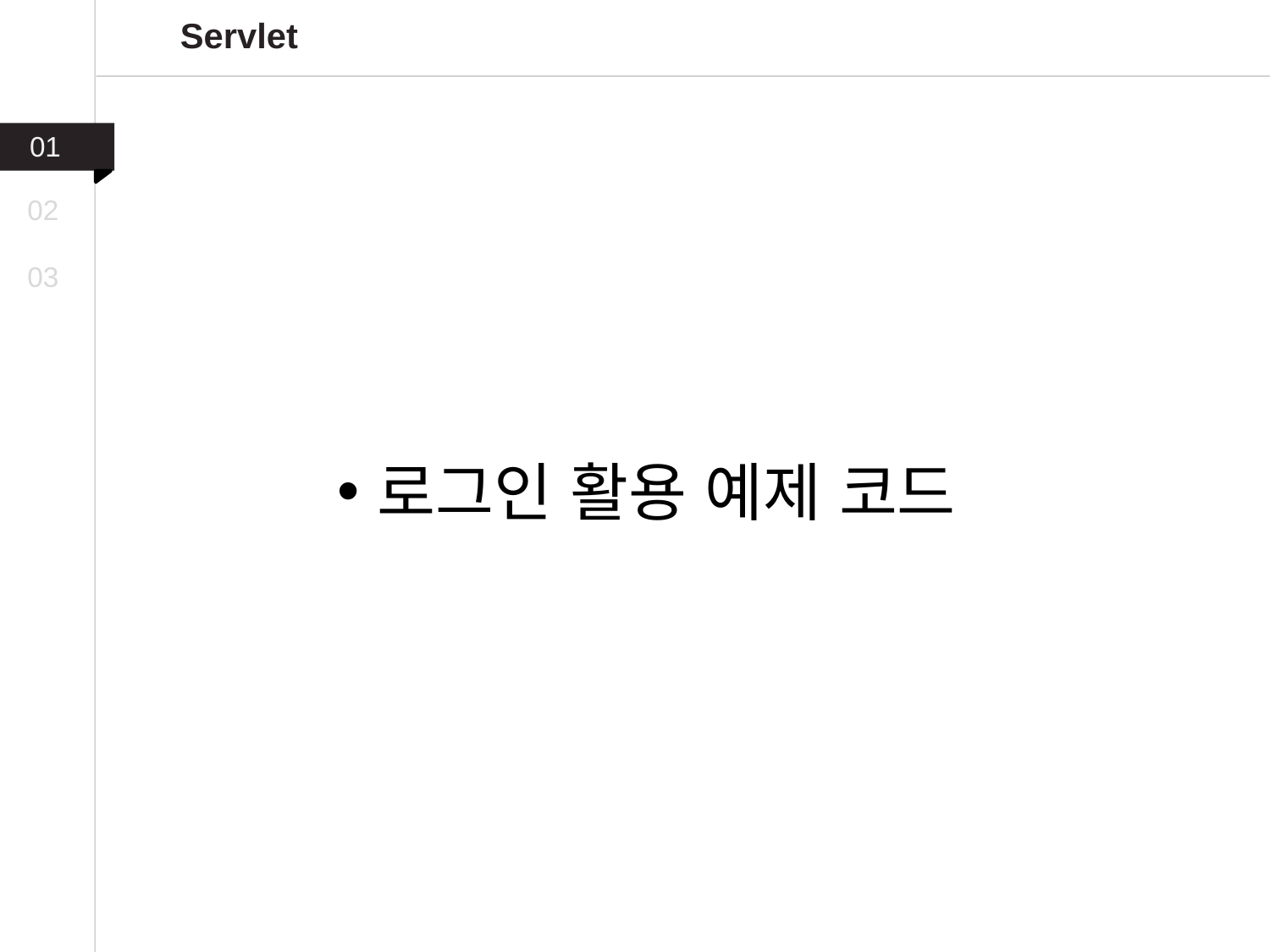

Servlet
01

02
03
로그인 활용 예제 코드